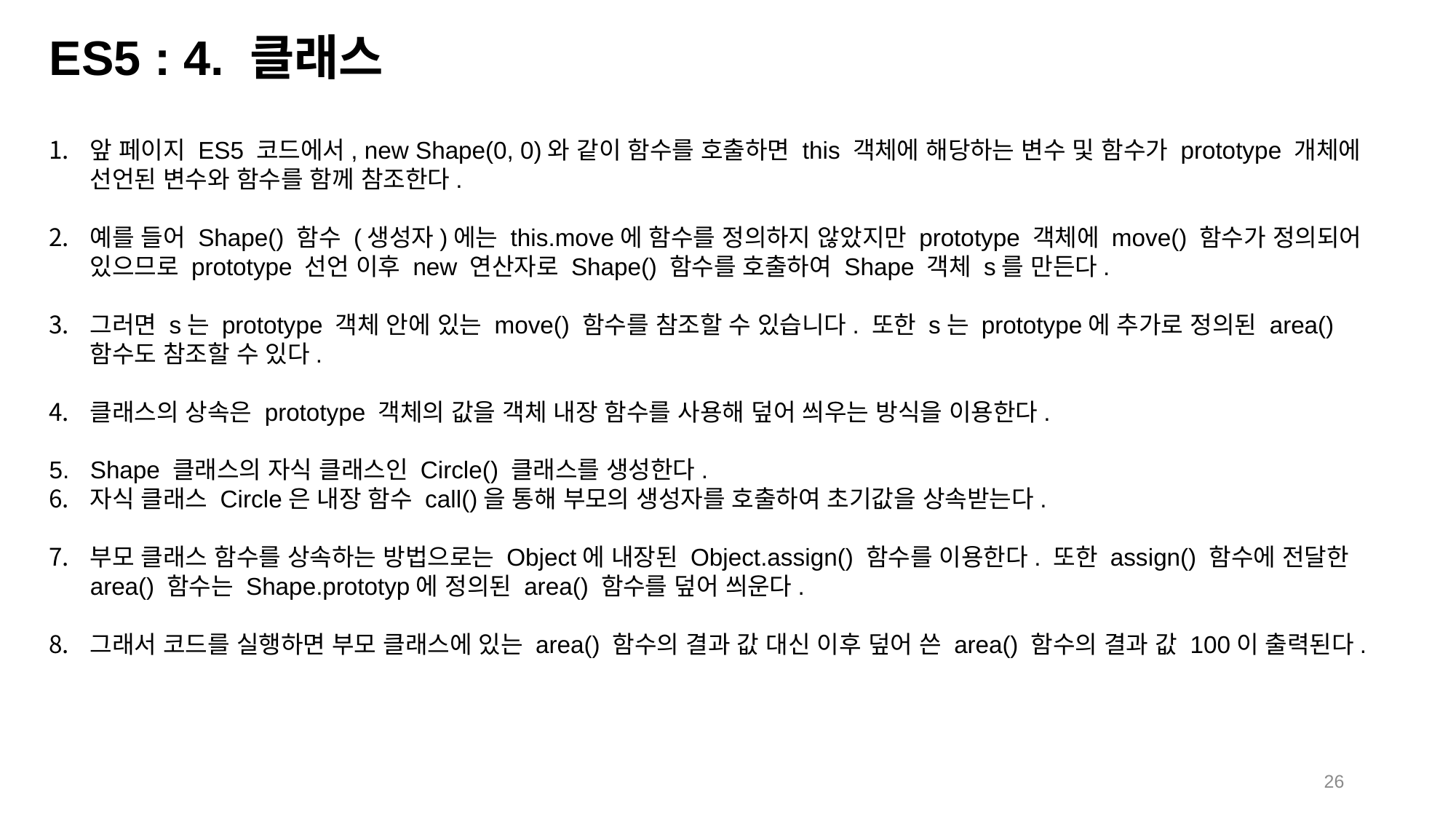

# ES5 : 4. 클래스
앞 페이지 ES5 코드에서, new Shape(0, 0)와 같이 함수를 호출하면 this 객체에 해당하는 변수 및 함수가 prototype 개체에 선언된 변수와 함수를 함께 참조한다.

예를 들어 Shape() 함수 (생성자)에는 this.move에 함수를 정의하지 않았지만 prototype 객체에 move() 함수가 정의되어 있으므로 prototype 선언 이후 new 연산자로 Shape() 함수를 호출하여 Shape 객체 s를 만든다.

그러면 s는 prototype 객체 안에 있는 move() 함수를 참조할 수 있습니다. 또한 s는 prototype에 추가로 정의된 area() 함수도 참조할 수 있다.

클래스의 상속은 prototype 객체의 값을 객체 내장 함수를 사용해 덮어 씌우는 방식을 이용한다.

Shape 클래스의 자식 클래스인 Circle() 클래스를 생성한다.
자식 클래스 Circle은 내장 함수 call()을 통해 부모의 생성자를 호출하여 초기값을 상속받는다.

부모 클래스 함수를 상속하는 방법으로는 Object에 내장된 Object.assign() 함수를 이용한다. 또한 assign() 함수에 전달한 area() 함수는 Shape.prototyp에 정의된 area() 함수를 덮어 씌운다.

그래서 코드를 실행하면 부모 클래스에 있는 area() 함수의 결과 값 대신 이후 덮어 쓴 area() 함수의 결과 값 100이 출력된다.
26